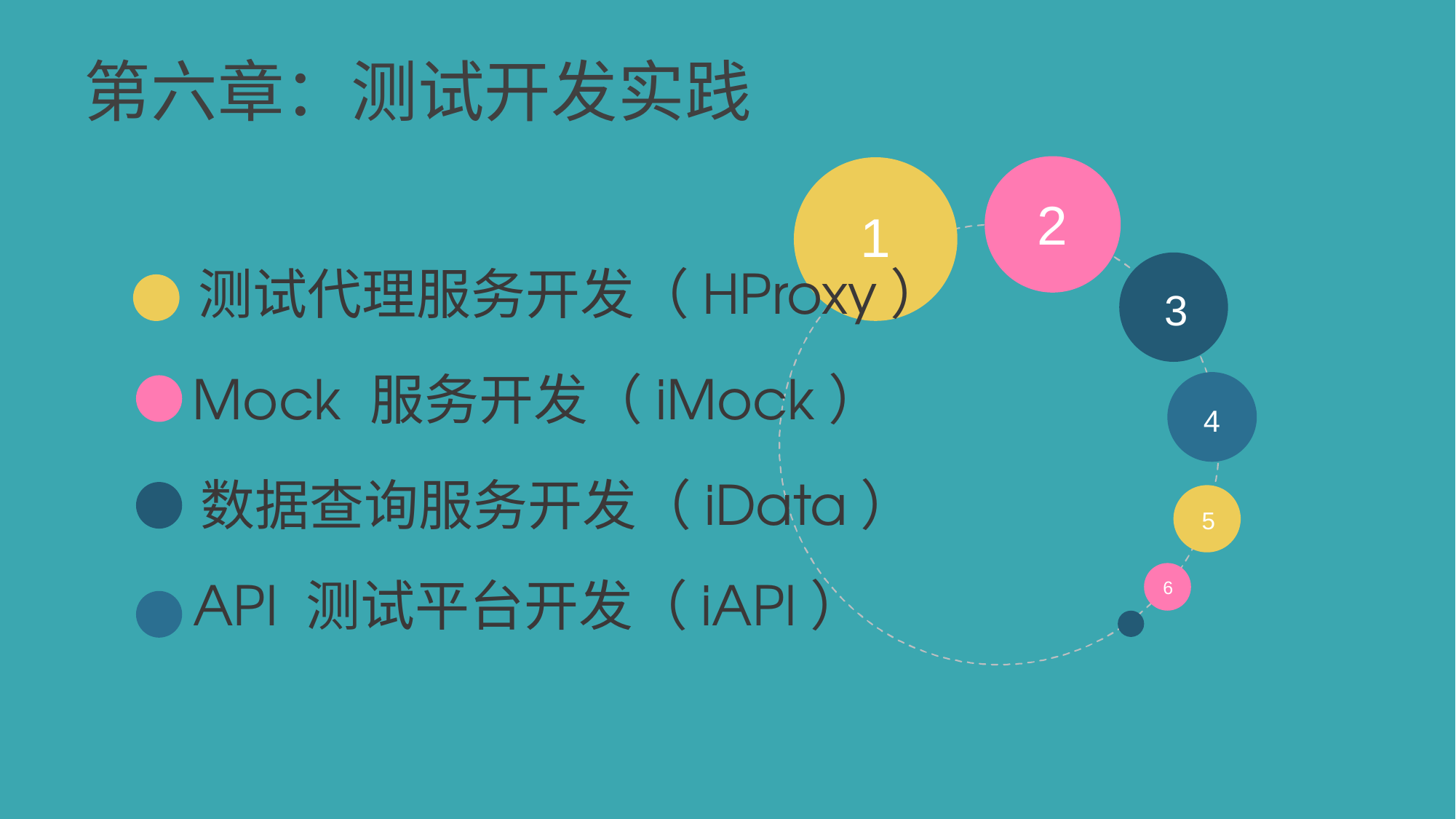

第六章：测试开发实践

2
1

测试代理服务开发（HProxy）

3
Mock 服务开发（iMock）

4
数据查询服务开发（iData）

5

API 测试平台开发（iAPI）
6